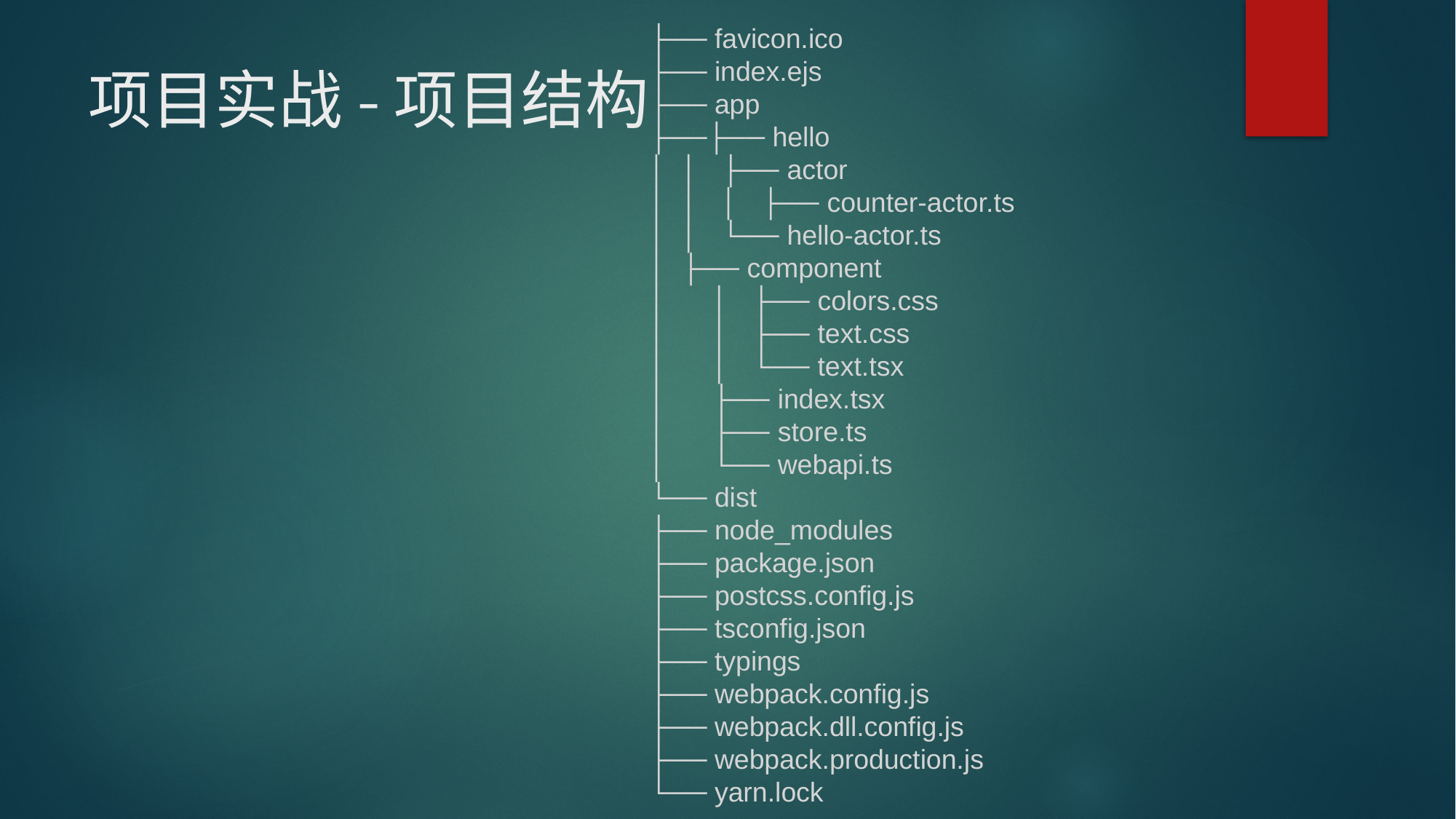

├── favicon.ico
├── index.ejs
├── app
├──├── hello
│  │   ├── actor
│  │   │   ├── counter-actor.ts
│  │   └── hello-actor.ts
│  ├── component
│      │   ├── colors.css
│      │   ├── text.css
│      │   └── text.tsx
│      ├── index.tsx
│      ├── store.ts
│      └── webapi.ts
└── dist
├── node_modules
├── package.json
├── postcss.config.js
├── tsconfig.json
├── typings
├── webpack.config.js
├── webpack.dll.config.js
├── webpack.production.js
└── yarn.lock
# 项目实战-项目结构